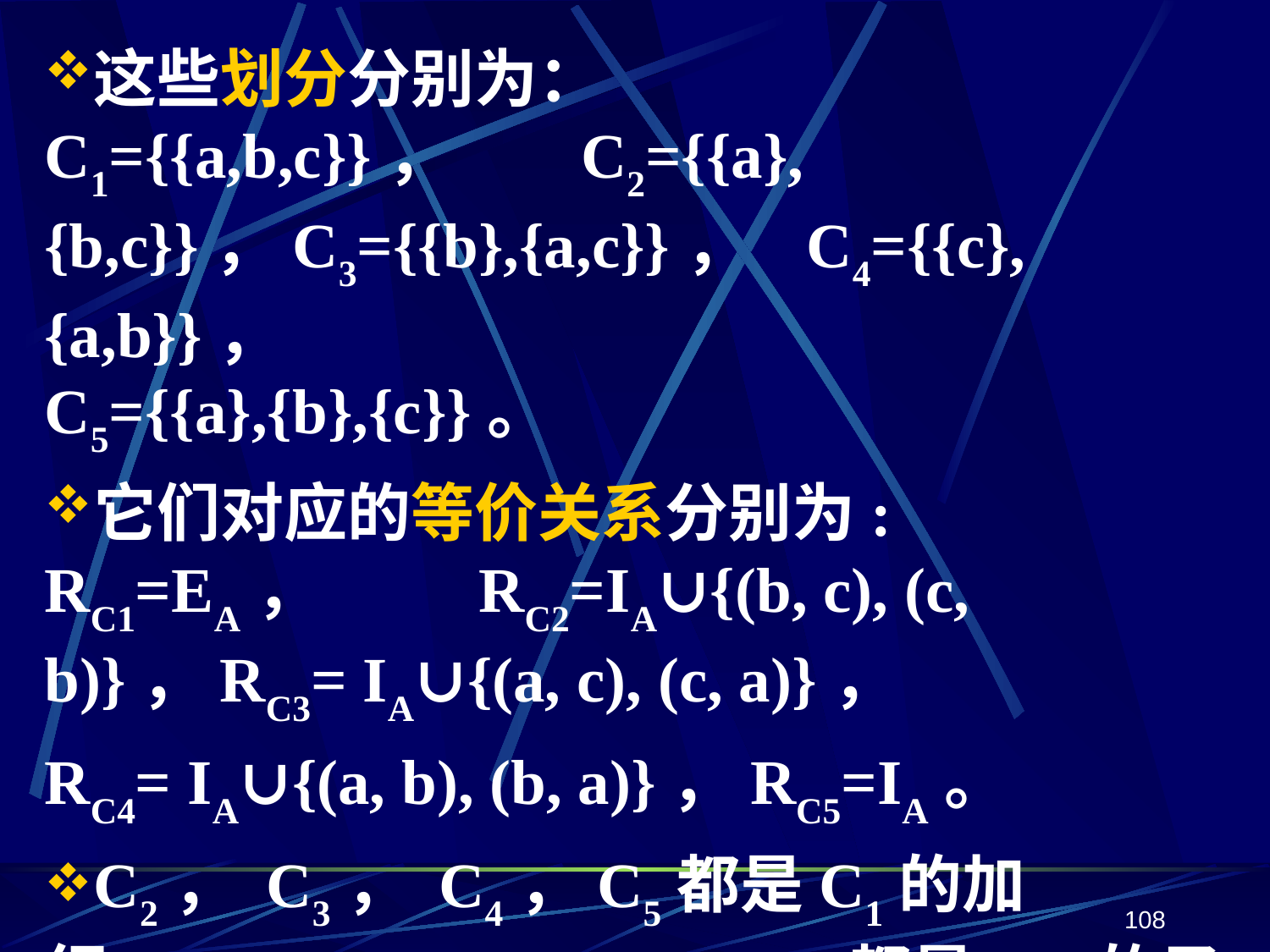

这些划分分别为：
C1={{a,b,c}}，        C2={{a},{b,c}}，C3={{b},{a,c}}，	C4={{c},{a,b}}，
C5={{a},{b},{c}}。
它们对应的等价关系分别为:
RC1=EA，          RC2=IA∪{(b, c), (c, b)}，RC3= IA∪{(a, c), (c, a)}，
RC4= IA∪{(a, b), (b, a)}，RC5=IA。
C2， C3， C4，C5都是C1的加细，RC2，RC3，RC4，RC5都是RC1的子集。
108